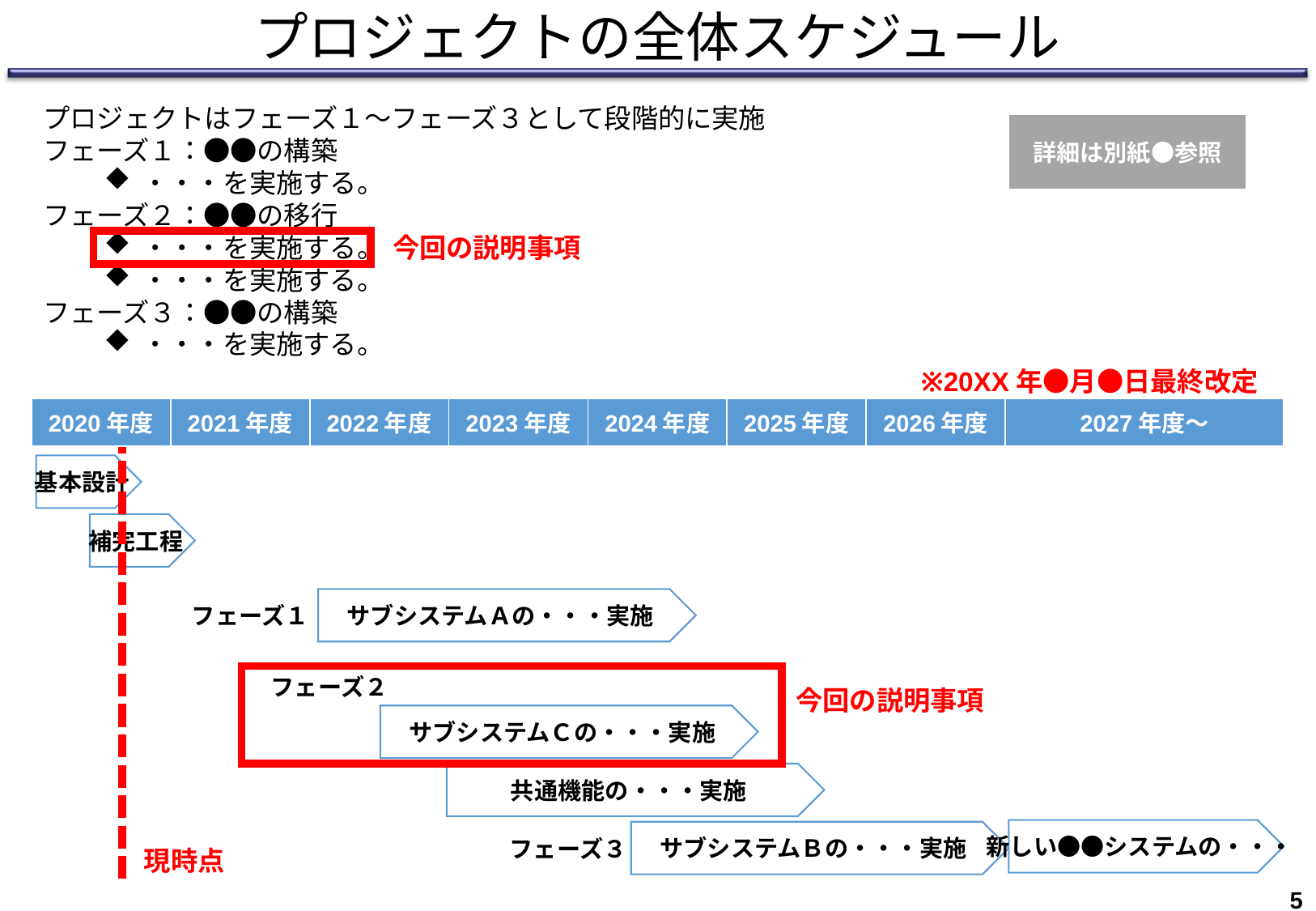

# プロジェクトの全体スケジュール
プロジェクトはフェーズ１～フェーズ３として段階的に実施
フェーズ１：●●の構築
・・・を実施する。
フェーズ２：●●の移行
・・・を実施する。
・・・を実施する。
フェーズ３：●●の構築
・・・を実施する。
詳細は別紙●参照
今回の説明事項

※20XX年●月●日最終改定
| 2020年度 | 2021年度 | 2022年度 | 2023年度 | 2024年度 | 2025年度 | 2026年度 | 2027年度～ |
| --- | --- | --- | --- | --- | --- | --- | --- |
基本設計
補完工程
サブシステムＡの・・・実施
フェーズ１

フェーズ２
今回の説明事項
サブシステムＣの・・・実施
共通機能の・・・実施
新しい●●システムの・・・
サブシステムＢの・・・実施
フェーズ３
現時点
5